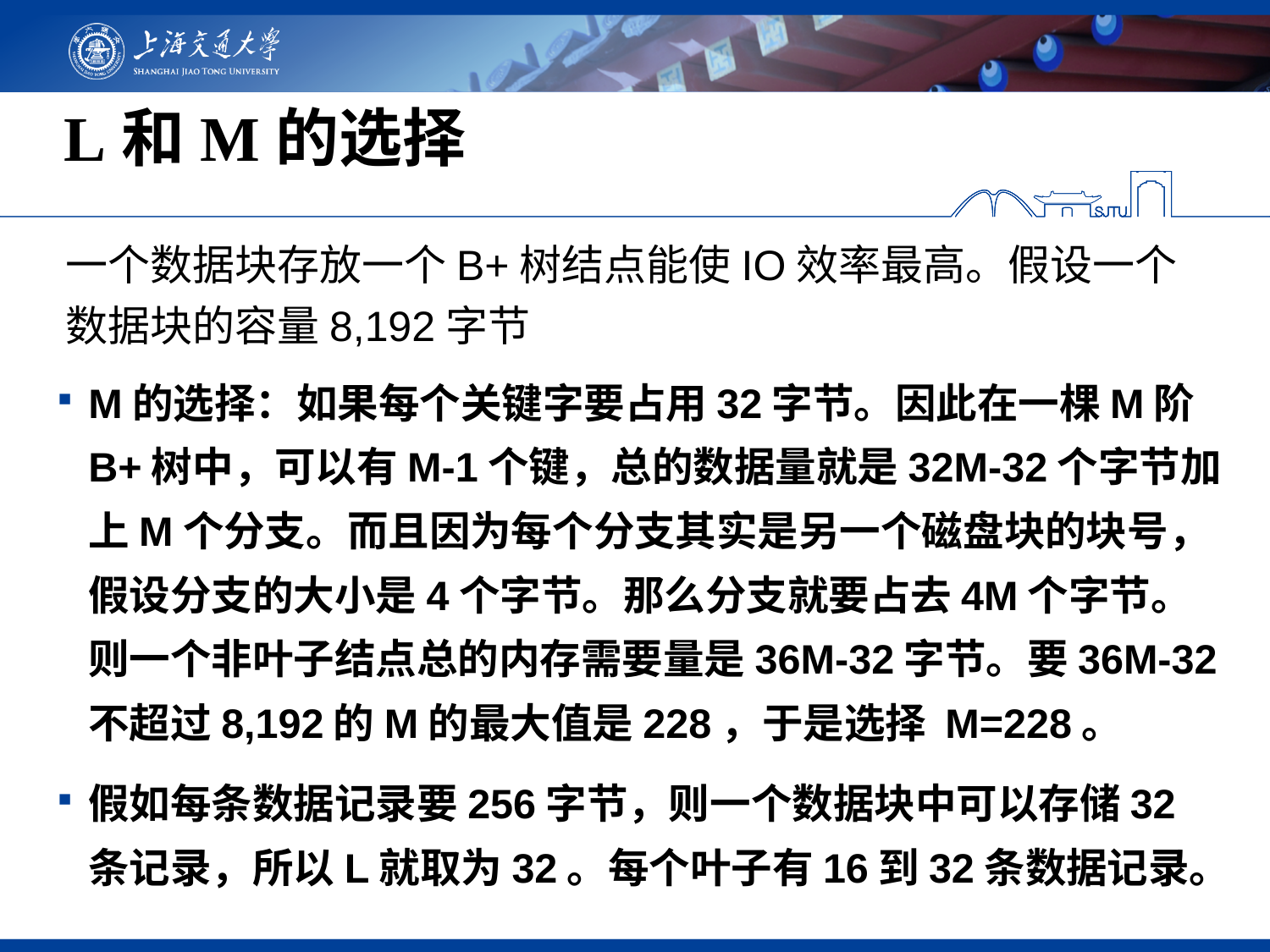

# L和M的选择
一个数据块存放一个B+树结点能使IO效率最高。假设一个数据块的容量8,192字节
M的选择：如果每个关键字要占用32字节。因此在一棵M阶B+树中，可以有M-1个键，总的数据量就是32M-32个字节加上M个分支。而且因为每个分支其实是另一个磁盘块的块号，假设分支的大小是4个字节。那么分支就要占去4M个字节。则一个非叶子结点总的内存需要量是36M-32字节。要36M-32不超过8,192的M的最大值是228，于是选择 M=228。
假如每条数据记录要256字节，则一个数据块中可以存储32条记录，所以L就取为32。每个叶子有16到32条数据记录。